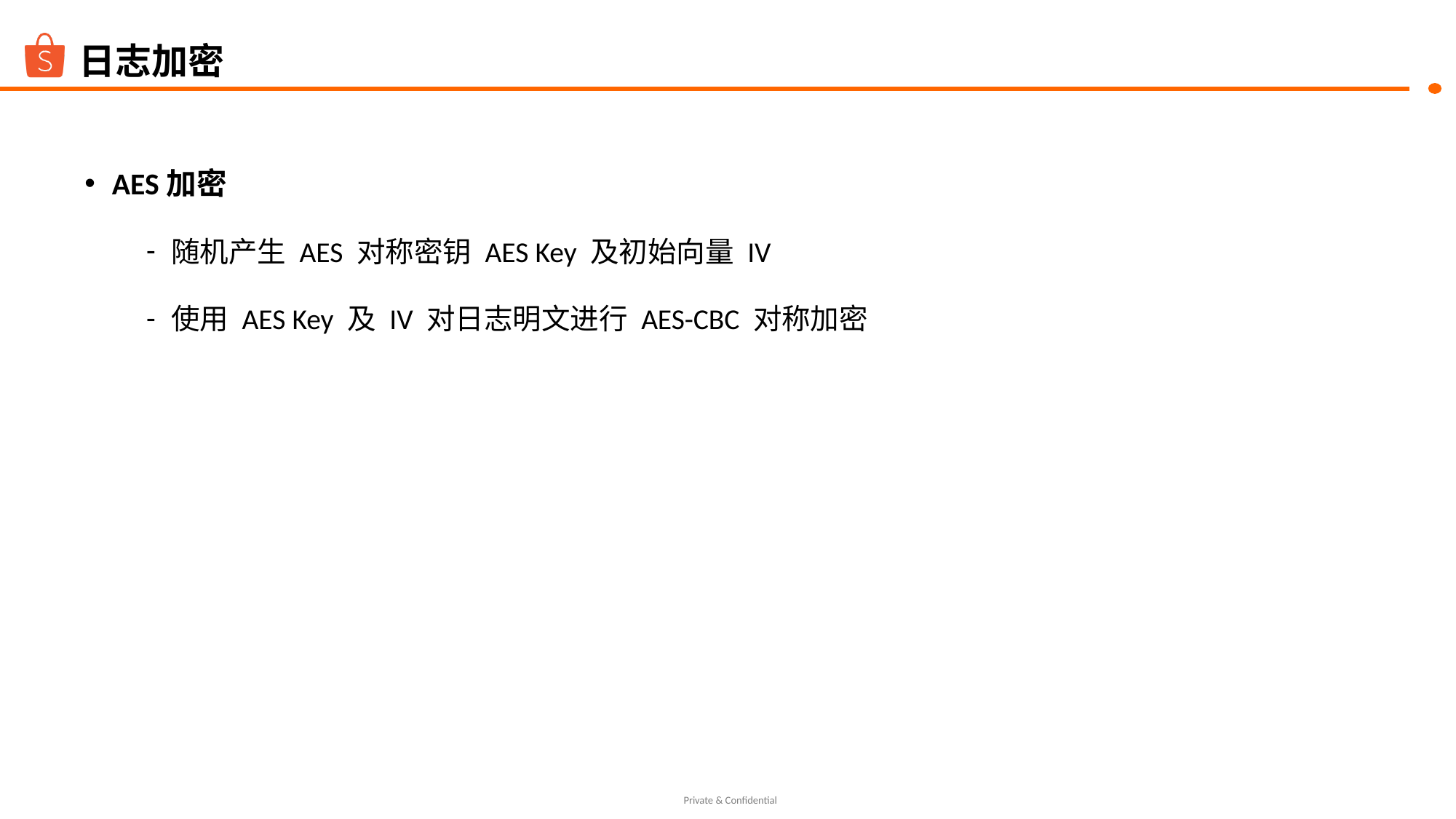

# 日志加密
AES加密
随机产生 AES 对称密钥 AES Key 及初始向量 IV
使用 AES Key 及 IV 对日志明文进行 AES-CBC 对称加密